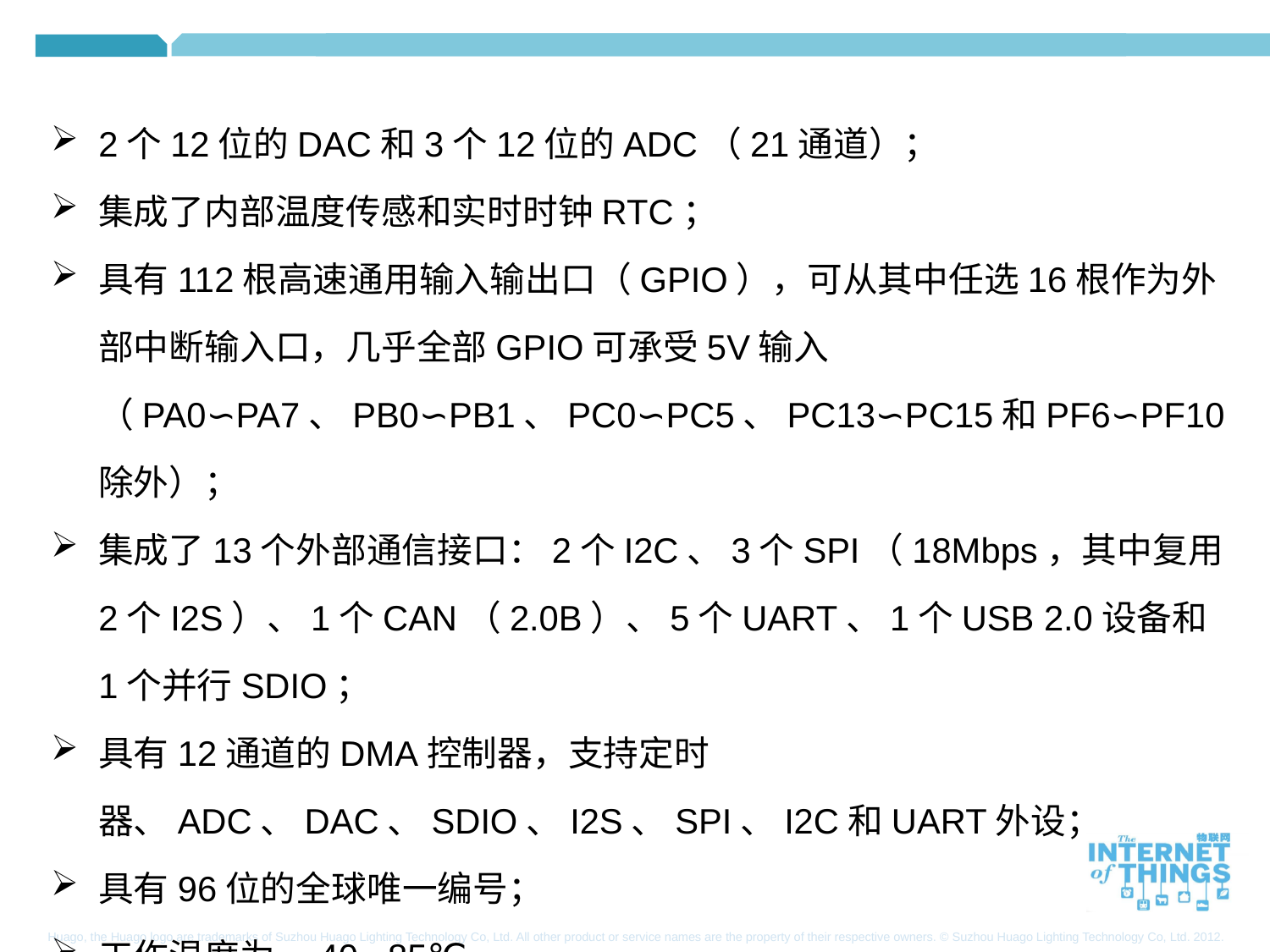

2个12位的DAC和3个12位的ADC（21通道）；
集成了内部温度传感和实时时钟RTC；
具有112根高速通用输入输出口（GPIO），可从其中任选16根作为外部中断输入口，几乎全部GPIO可承受5V输入（PA0∽PA7、PB0∽PB1、PC0∽PC5、PC13∽PC15和PF6∽PF10除外）；
集成了13个外部通信接口：2个I2C、3个SPI（18Mbps，其中复用2个I2S）、1个CAN（2.0B）、5个UART、1个USB 2.0设备和1个并行SDIO；
具有12通道的DMA控制器，支持定时器、ADC、DAC、SDIO、I2S、SPI、I2C和UART外设；
具有96位的全球唯一编号；
工作温度为－40∽85℃